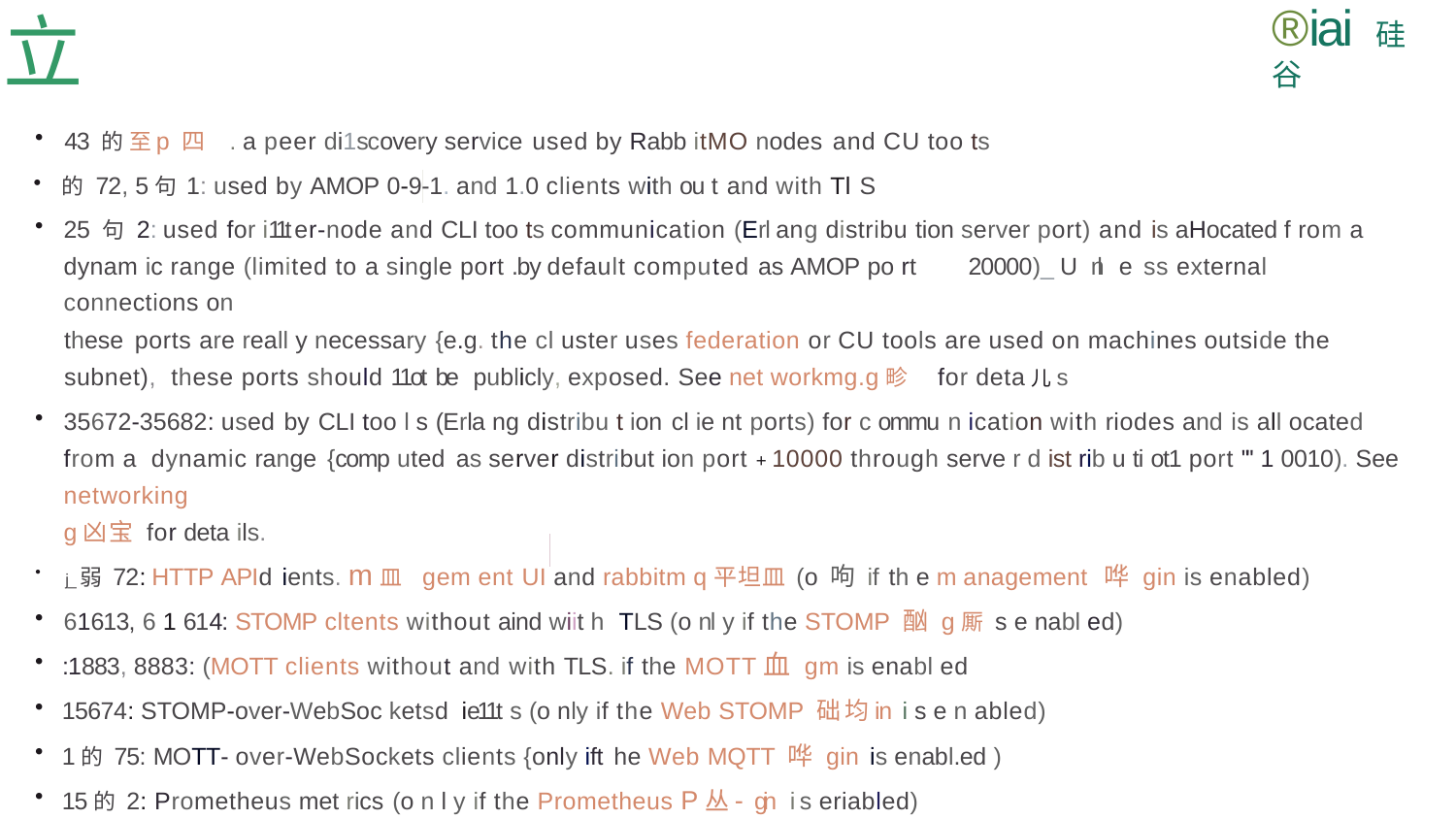

立
# ®iai 硅 谷
43 的 至 p 四	. a peer di1scovery service used by Rabb itMO nodes and CU too ts
的 72, 5句1: used by AMOP 0-9-1. and 1.0 clients with ou t and with Tl S
25 句 2: used for i11t er-node and CLI too ts communication (Erl ang distribu tion server port) and is aHocated f rom a  dynam ic range (limited to a single port .by default computed as AMOP po rt	20000)_ U nl e ss external connections on
these ports are reall y necessary {e.g. the cl uster uses federation or CU tools are used on machines outside the subnet),  these ports should 11ot  be    publicly, exposed. See net workmg.g畛	for deta儿s
35672-35682: used by CLI too l s (Erla ng distribu t ion cl ie nt ports) for c ommu n ication with riodes and is all ocated from a  dynamic range {comp uted as server distribut ion port + 10000 through serve r d ist rib u ti ot1 port "" 1 0010). See networking
g凶宝 for deta ils.
j_弱 72: HTTP APId ients. m皿 gem ent UI and rabbitm q平坦皿(o 呴 if th e m anagement 哗 gin is enabled)
61613, 6 1 614: STOMP cltents without aind wiit h TLS (o nl y if the STOMP 酗 g厮 s e nabl ed)
:1883, 8883: (MOTT clients without and with TLS. if the MOTT血 gm is enabl ed
15674: STOMP-over-WebSoc ketsd ie11t s (o nly if the Web STOMP 础均in i s e n abled)
1的 75: MOTT- over-WebSockets clients {only ift he Web MQTT 哗 gin is enabl.ed )
15的 2: Prometheus met rics (o n l y if the Prometheus P丛-	gin	i s eriabled)